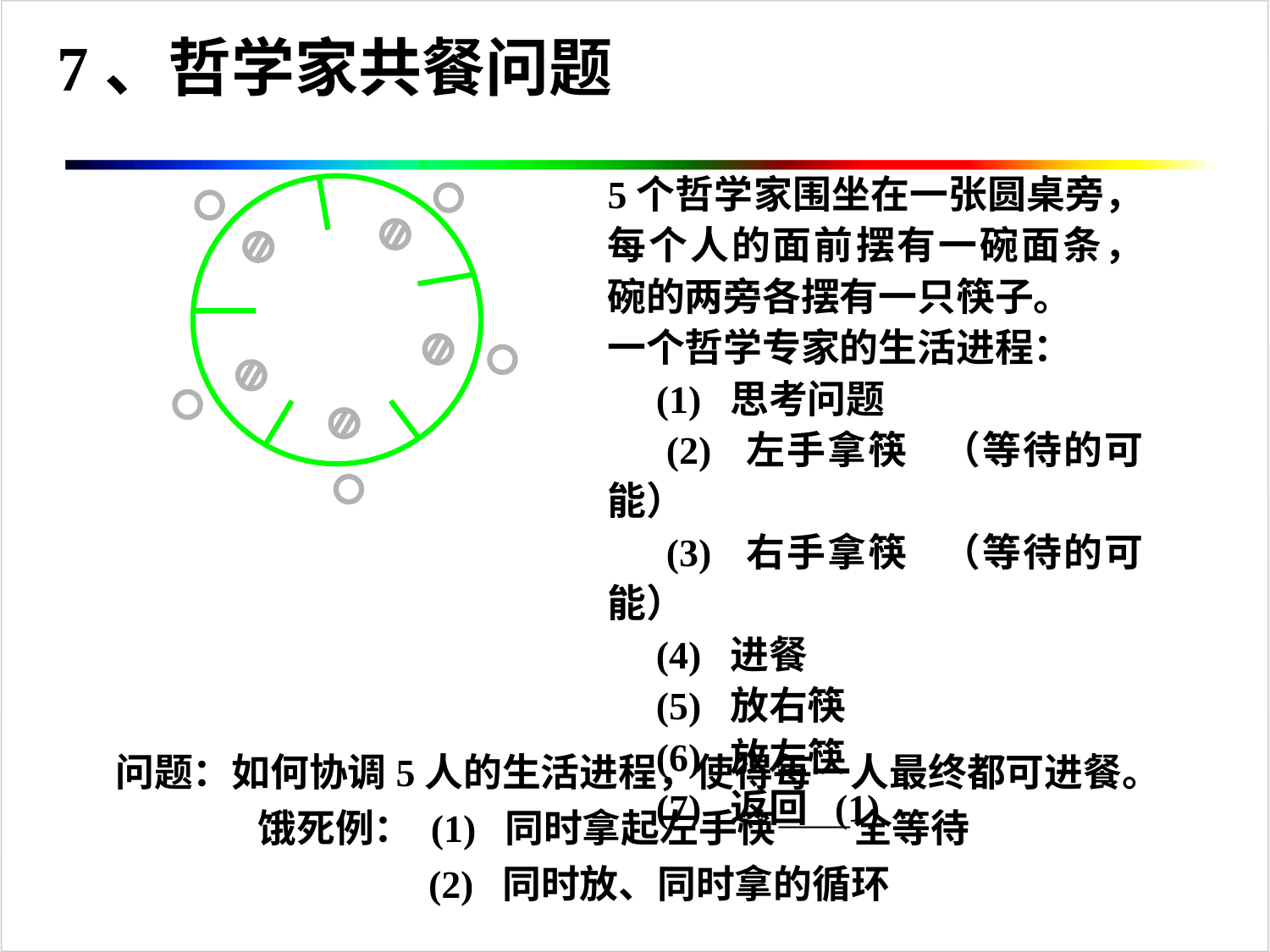

7、哲学家共餐问题
5个哲学家围坐在一张圆桌旁，每个人的面前摆有一碗面条，碗的两旁各摆有一只筷子。
一个哲学专家的生活进程：
     (1)  思考问题
     (2)  左手拿筷   （等待的可能）
     (3)  右手拿筷   （等待的可能）
     (4)  进餐
     (5)  放右筷
     (6)  放左筷
     (7)  返回  (1)

 问题：如何协调5人的生活进程，使得每一人最终都可进餐。
                 饿死例： (1)  同时拿起左手筷——全等待
                                  (2)  同时放、同时拿的循环